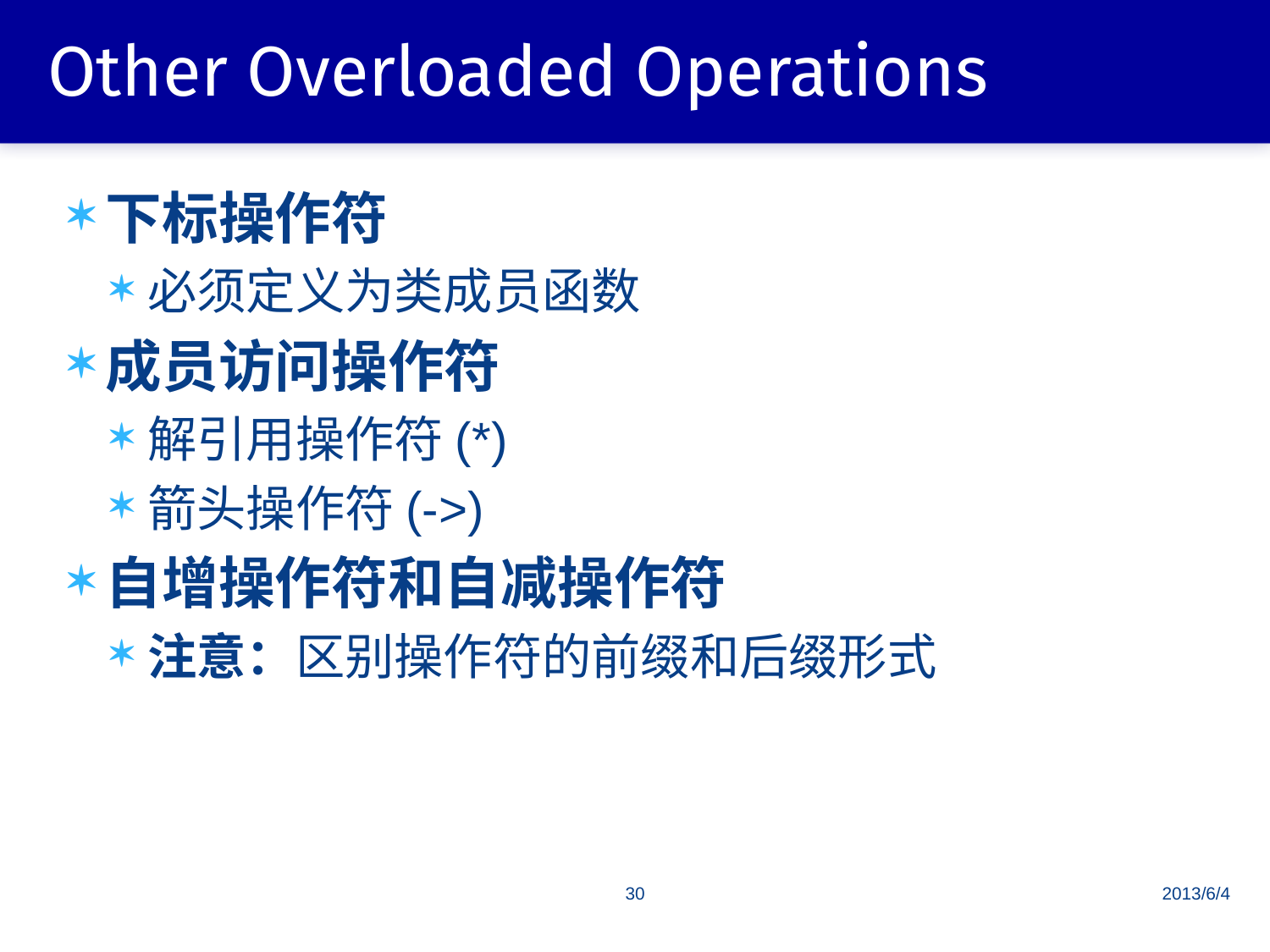

# Other Overloaded Operations
下标操作符
必须定义为类成员函数
成员访问操作符
解引用操作符(*)
箭头操作符(->)
自增操作符和自减操作符
注意：区别操作符的前缀和后缀形式

30
2013/6/4